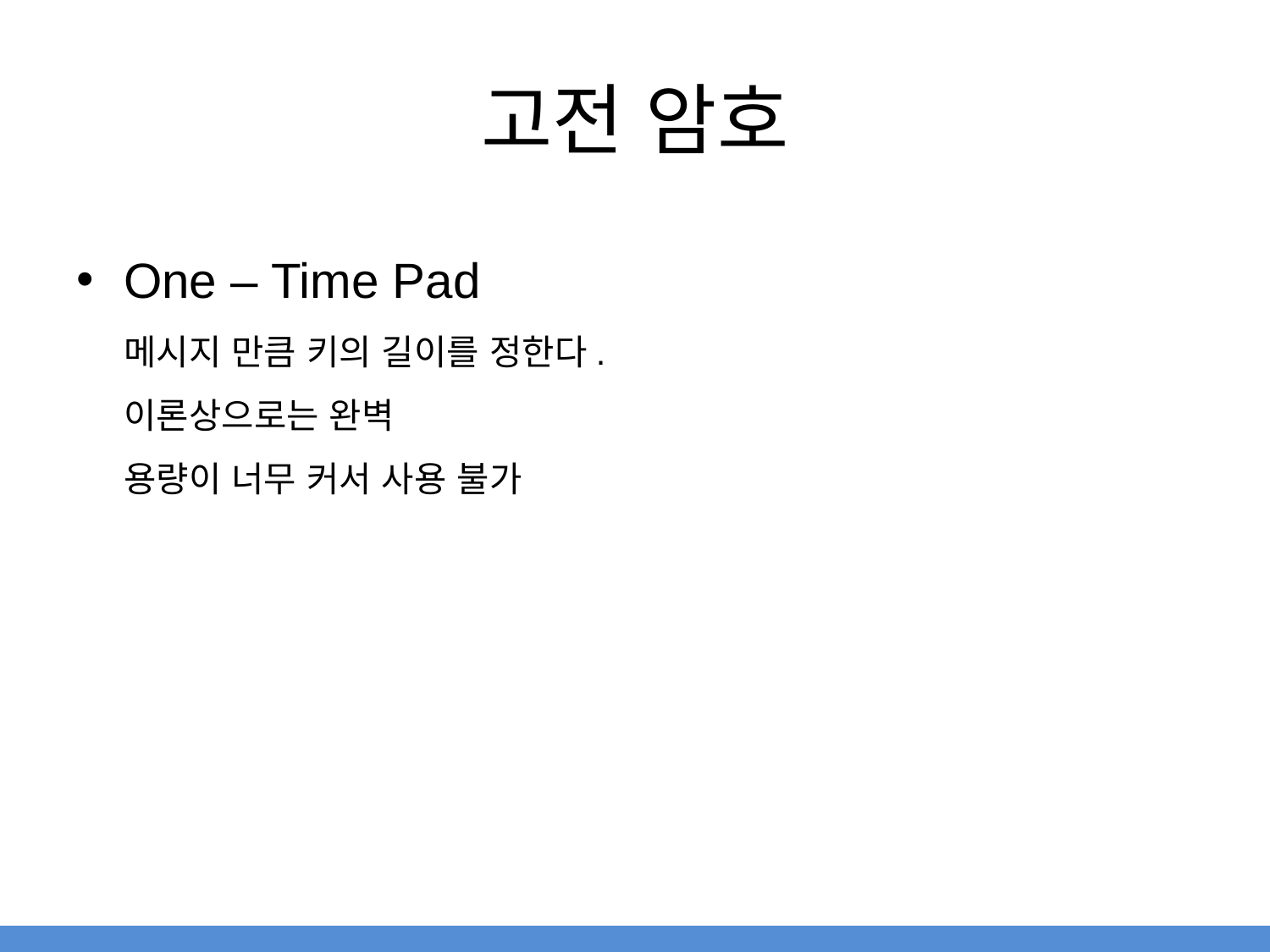

# 고전 암호
One – Time Pad
메시지 만큼 키의 길이를 정한다.
이론상으로는 완벽
용량이 너무 커서 사용 불가